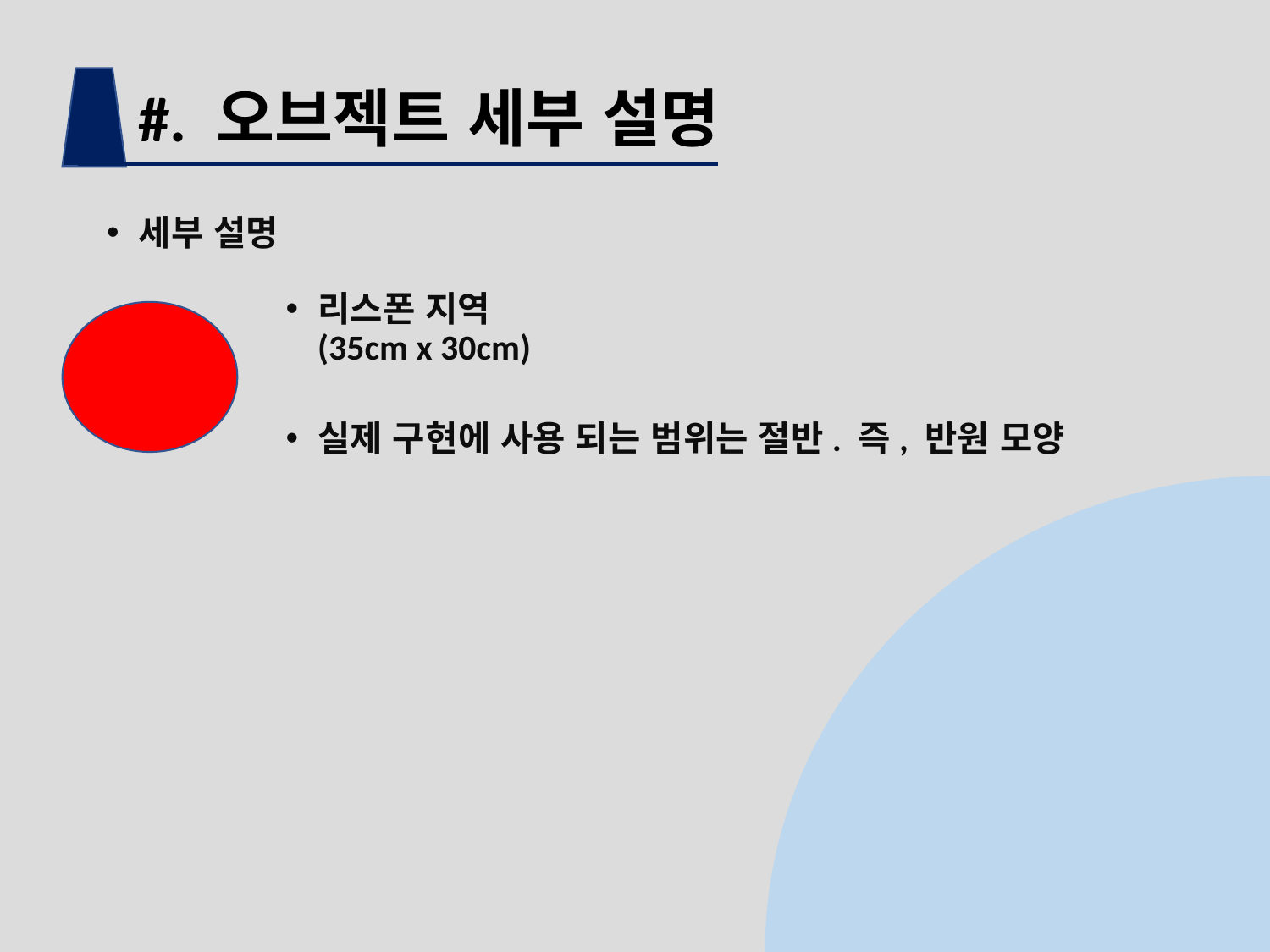

#. 오브젝트 세부 설명
세부 설명
리스폰 지역
(35cm x 30cm)

실제 구현에 사용 되는 범위는 절반. 즉, 반원 모양